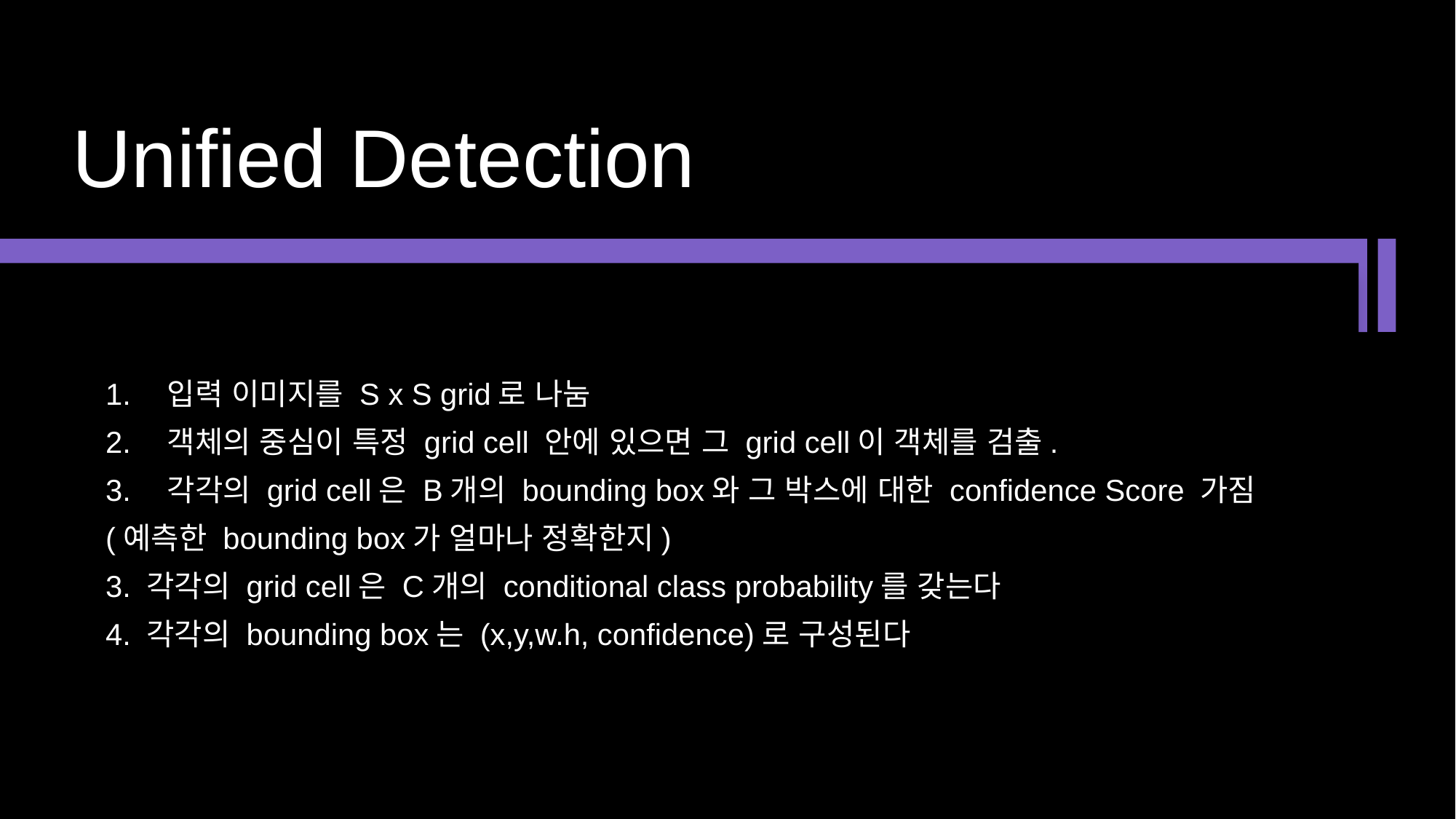

# Unified Detection

입력 이미지를 S x S grid로 나눔
객체의 중심이 특정 grid cell 안에 있으면 그 grid cell이 객체를 검출.
각각의 grid cell은 B개의 bounding box와 그 박스에 대한 confidence Score 가짐
(예측한 bounding box가 얼마나 정확한지)
3. 각각의 grid cell은 C개의 conditional class probability를 갖는다
4. 각각의 bounding box는 (x,y,w.h, confidence)로 구성된다